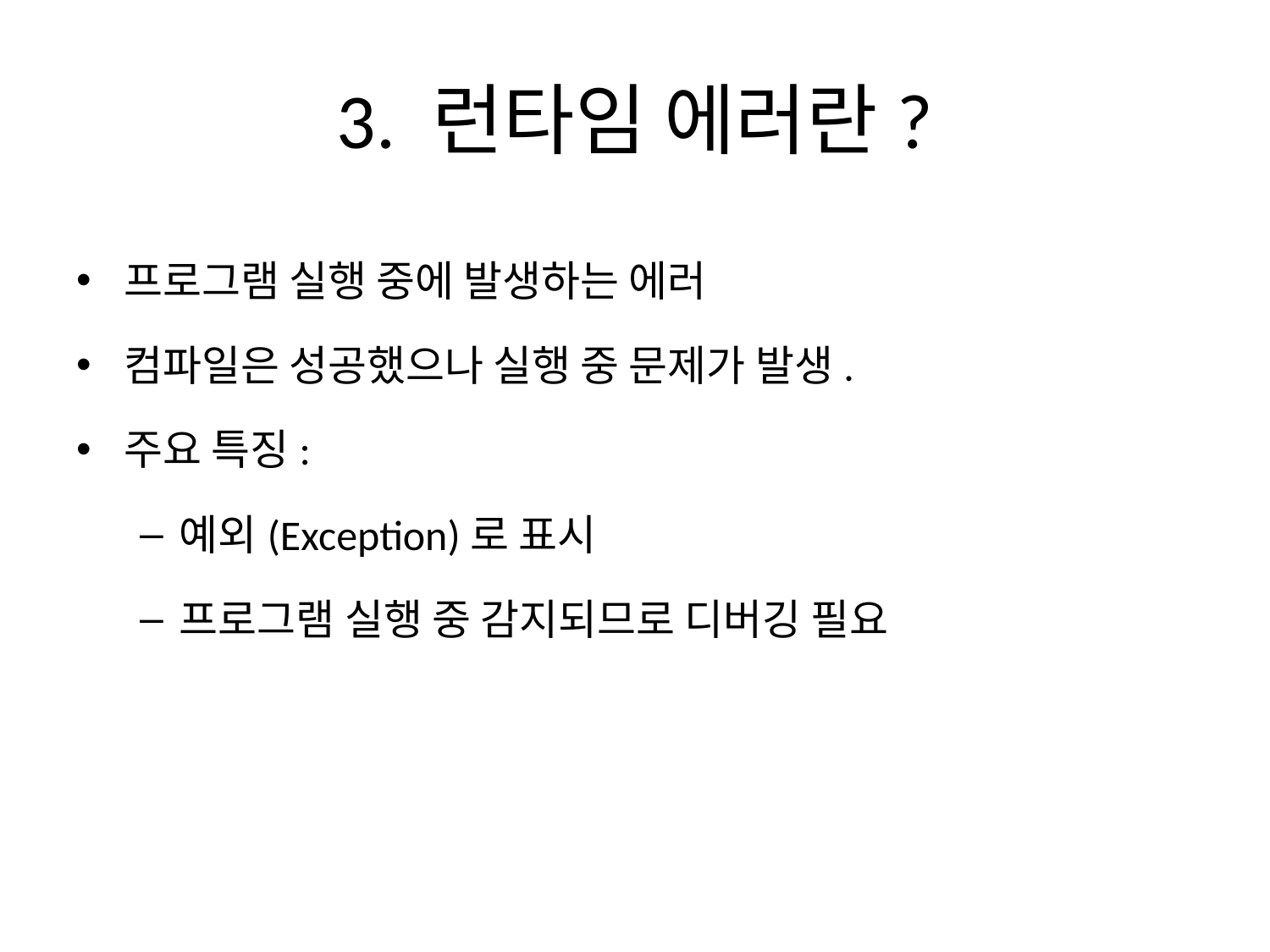

# 3. 런타임 에러란?
프로그램 실행 중에 발생하는 에러
컴파일은 성공했으나 실행 중 문제가 발생.
주요 특징:
예외(Exception)로 표시
프로그램 실행 중 감지되므로 디버깅 필요